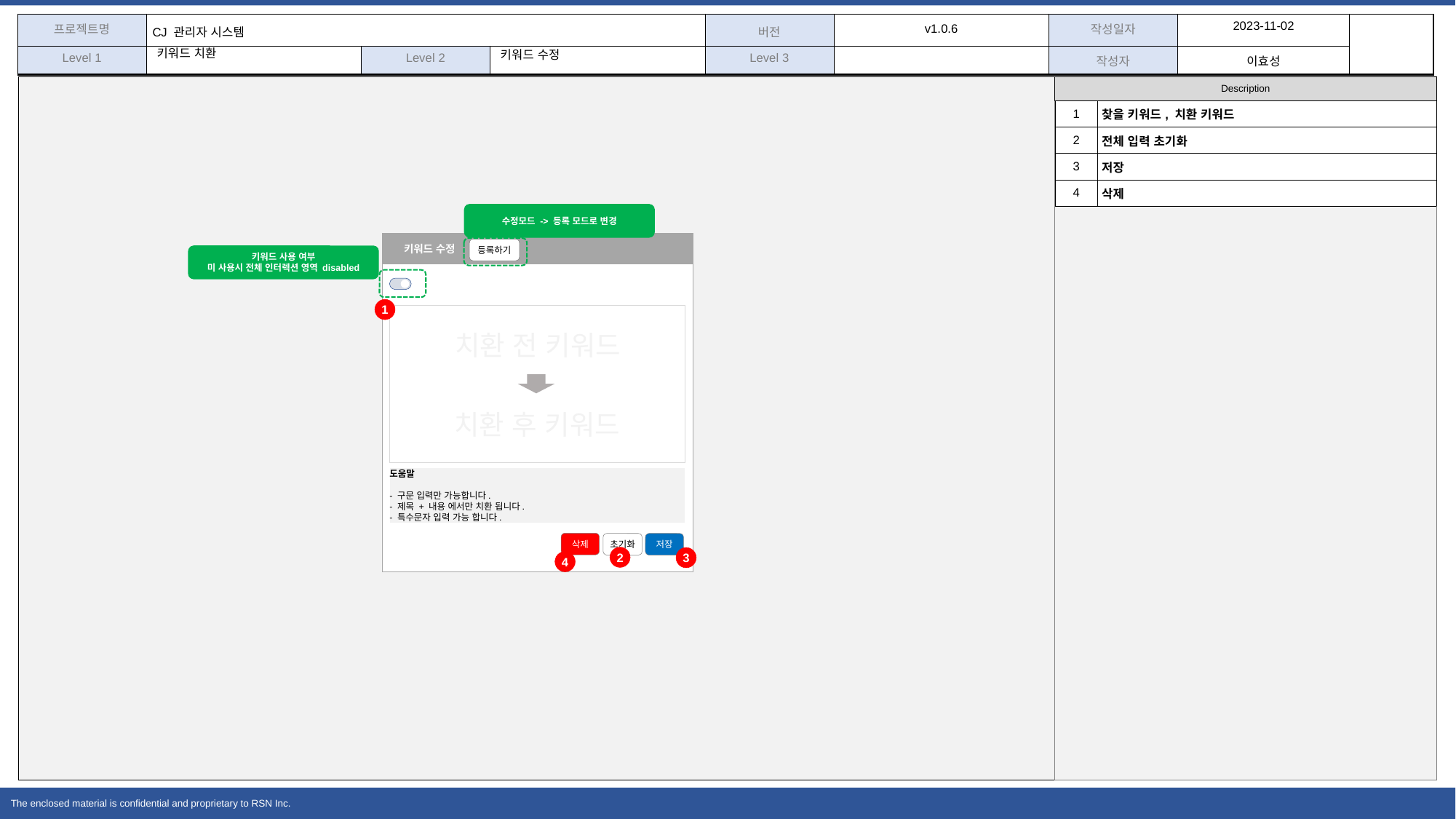

키워드 치환
키워드 수정
| 1 | 찾을 키워드, 치환 키워드 |
| --- | --- |
| 2 | 전체 입력 초기화 |
| 3 | 저장 |
| 4 | 삭제 |
수정모드 -> 등록 모드로 변경
키워드 수정

등록하기
키워드 사용 여부
미 사용시 전체 인터렉션 영역 disabled

1

치환 전 키워드

치환 후 키워드
도움말

- 구문 입력만 가능합니다.
- 제목 + 내용 에서만 치환 됩니다.
- 특수문자 입력 가능 합니다.
삭제
초기화
저장
2
3
4